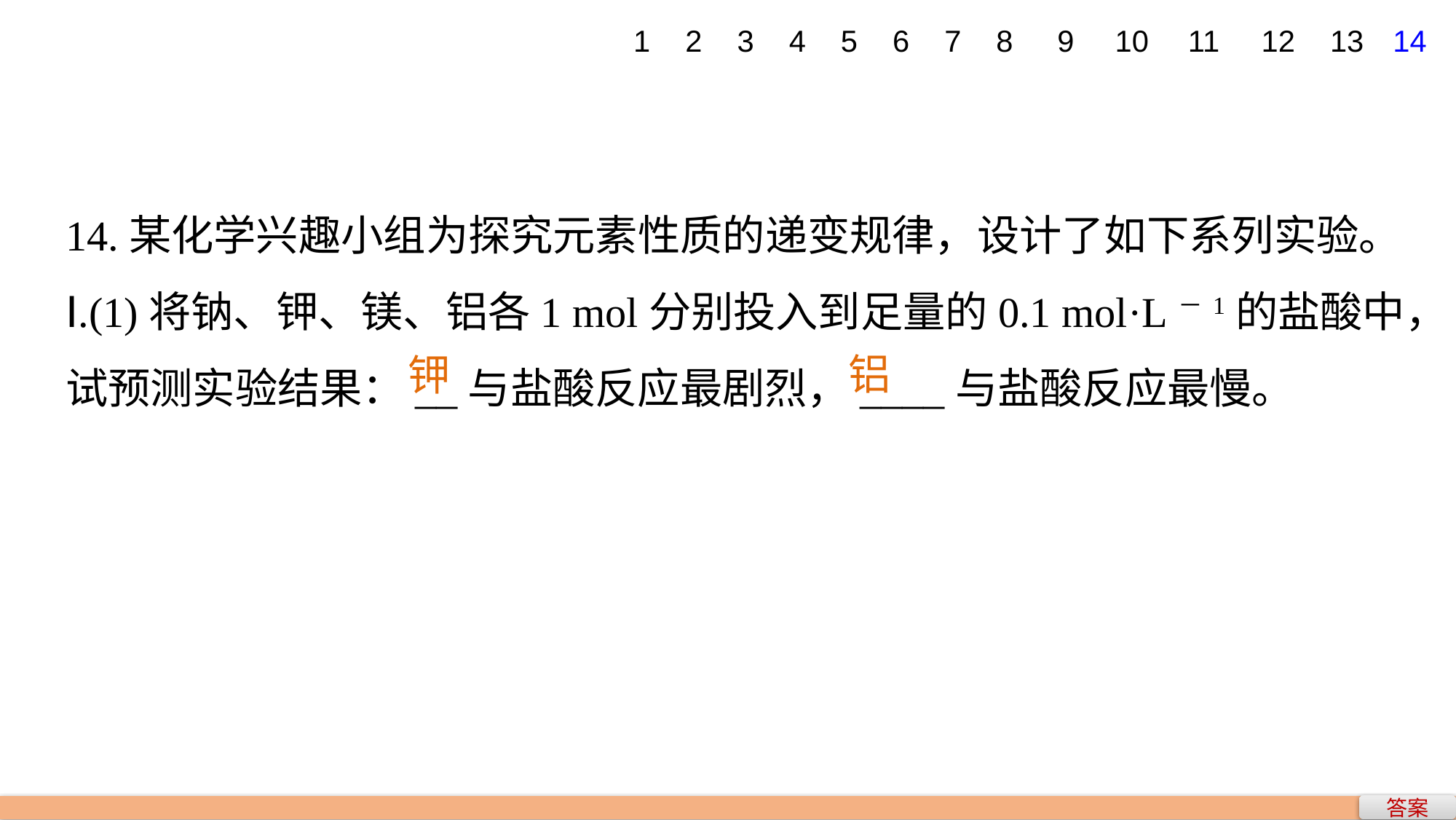

1
2
3
4
5
6
7
8
9
10
11
12
13
14
14.某化学兴趣小组为探究元素性质的递变规律，设计了如下系列实验。
Ⅰ.(1)将钠、钾、镁、铝各1 mol分别投入到足量的0.1 mol·L－1的盐酸中，试预测实验结果：__与盐酸反应最剧烈，____与盐酸反应最慢。
铝
钾
答案